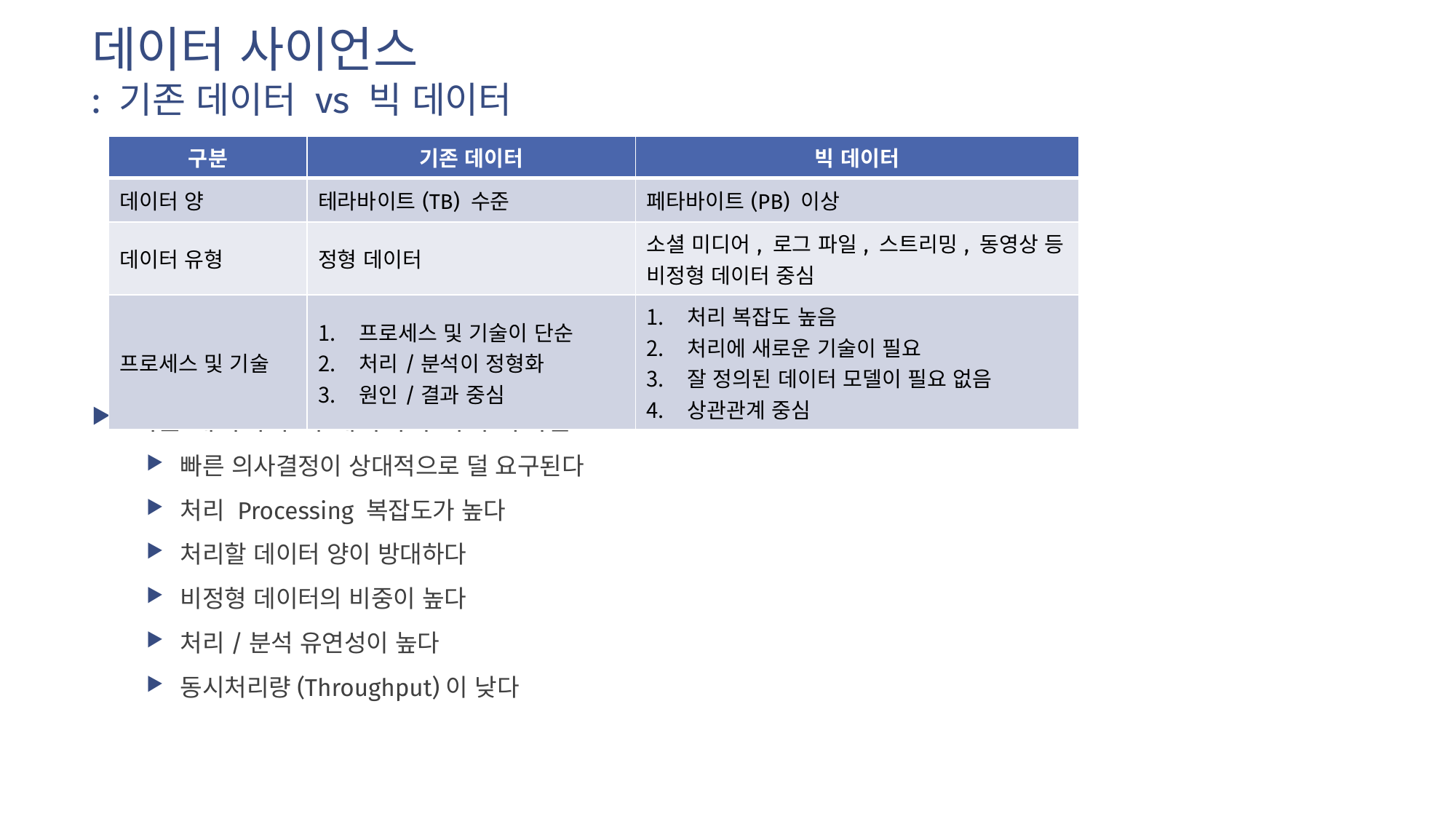

# 데이터 사이언스 : 기존 데이터 vs 빅 데이터
| 구분 | 기존 데이터 | 빅 데이터 |
| --- | --- | --- |
| 데이터 양 | 테라바이트(TB) 수준 | 페타바이트(PB) 이상 |
| 데이터 유형 | 정형 데이터 | 소셜 미디어, 로그 파일, 스트리밍, 동영상 등 비정형 데이터 중심 |
| 프로세스 및 기술 | 프로세스 및 기술이 단순 처리/분석이 정형화 원인/결과 중심 | 처리 복잡도 높음 처리에 새로운 기술이 필요 잘 정의된 데이터 모델이 필요 없음 상관관계 중심 |

기존 데이터와 빅 데이터의 처리 차이점
빠른 의사결정이 상대적으로 덜 요구된다
처리 Processing 복잡도가 높다
처리할 데이터 양이 방대하다
비정형 데이터의 비중이 높다
처리/분석 유연성이 높다
동시처리량(Throughput)이 낮다